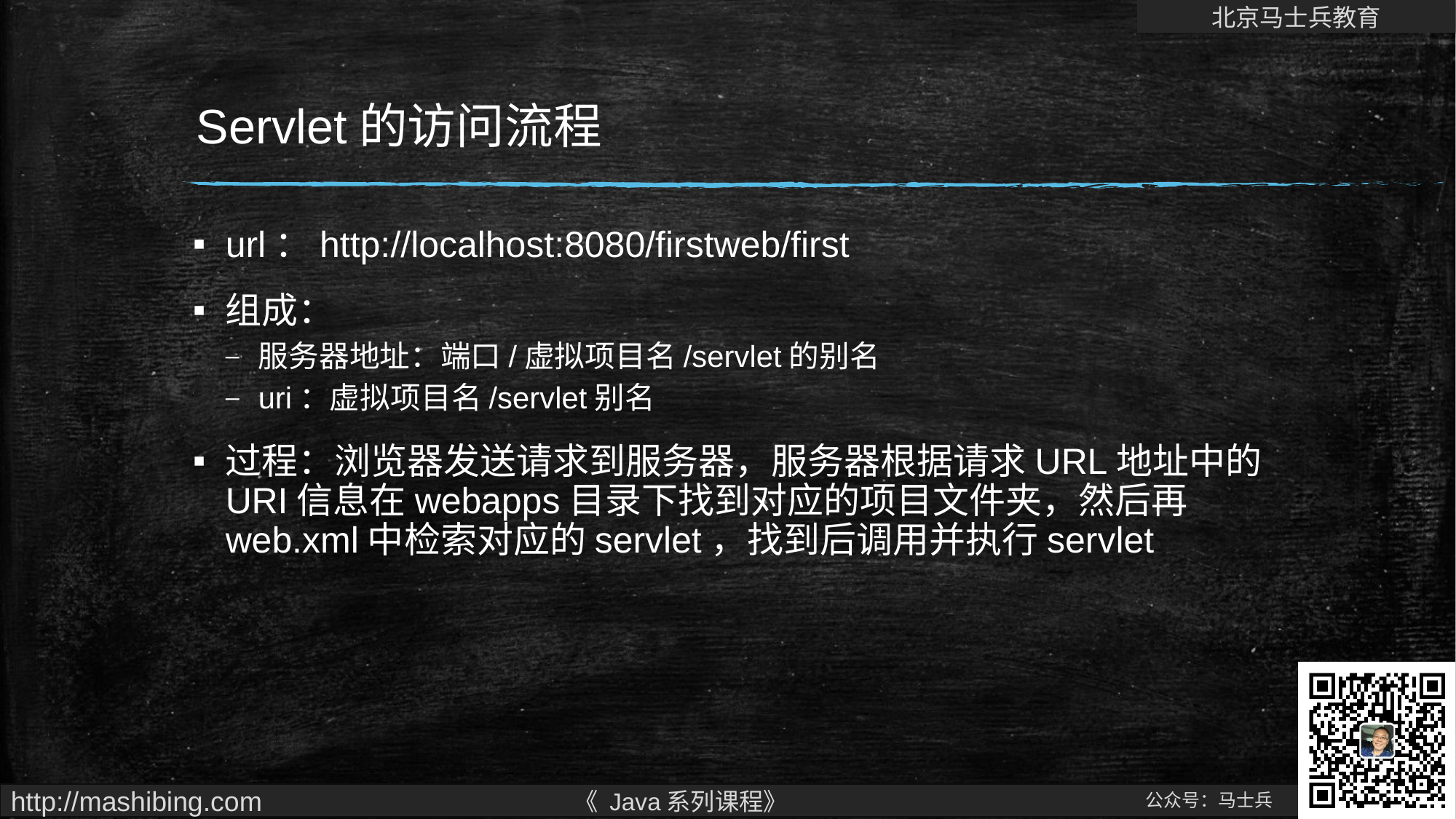

# Servlet的访问流程
url：http://localhost:8080/firstweb/first
组成：
服务器地址：端口/虚拟项目名/servlet的别名
uri：虚拟项目名/servlet别名
过程：浏览器发送请求到服务器，服务器根据请求URL地址中的URI信息在webapps目录下找到对应的项目文件夹，然后再web.xml中检索对应的servlet，找到后调用并执行servlet